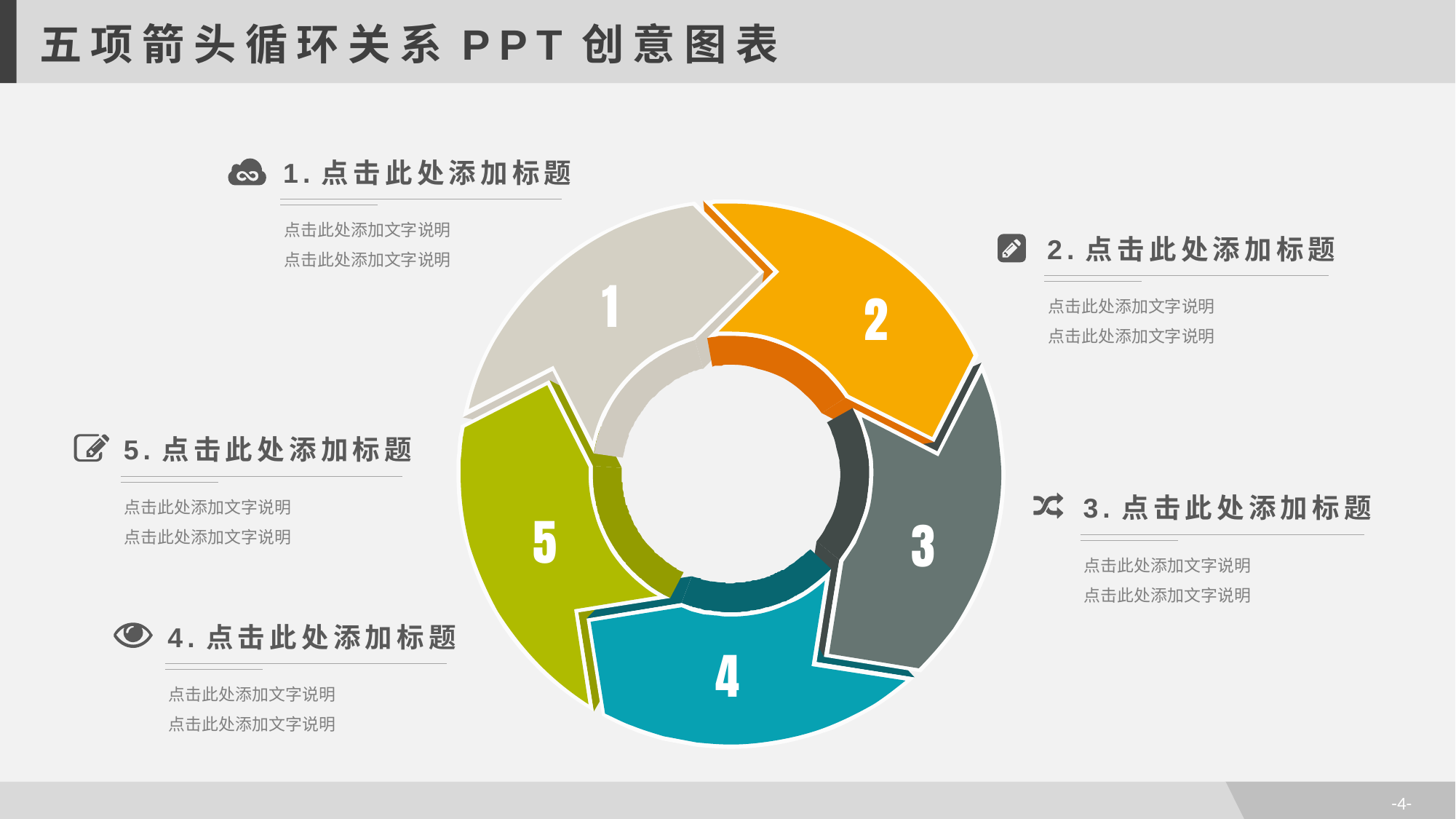

五项箭头循环关系PPT创意图表
1.点击此处添加标题

点击此处添加文字说明
点击此处添加文字说明

2.点击此处添加标题

点击此处添加文字说明
点击此处添加文字说明
1
2
5.点击此处添加标题

点击此处添加文字说明
点击此处添加文字说明
3.点击此处添加标题

点击此处添加文字说明
点击此处添加文字说明
5
3
4.点击此处添加标题

点击此处添加文字说明
点击此处添加文字说明
4
-4-